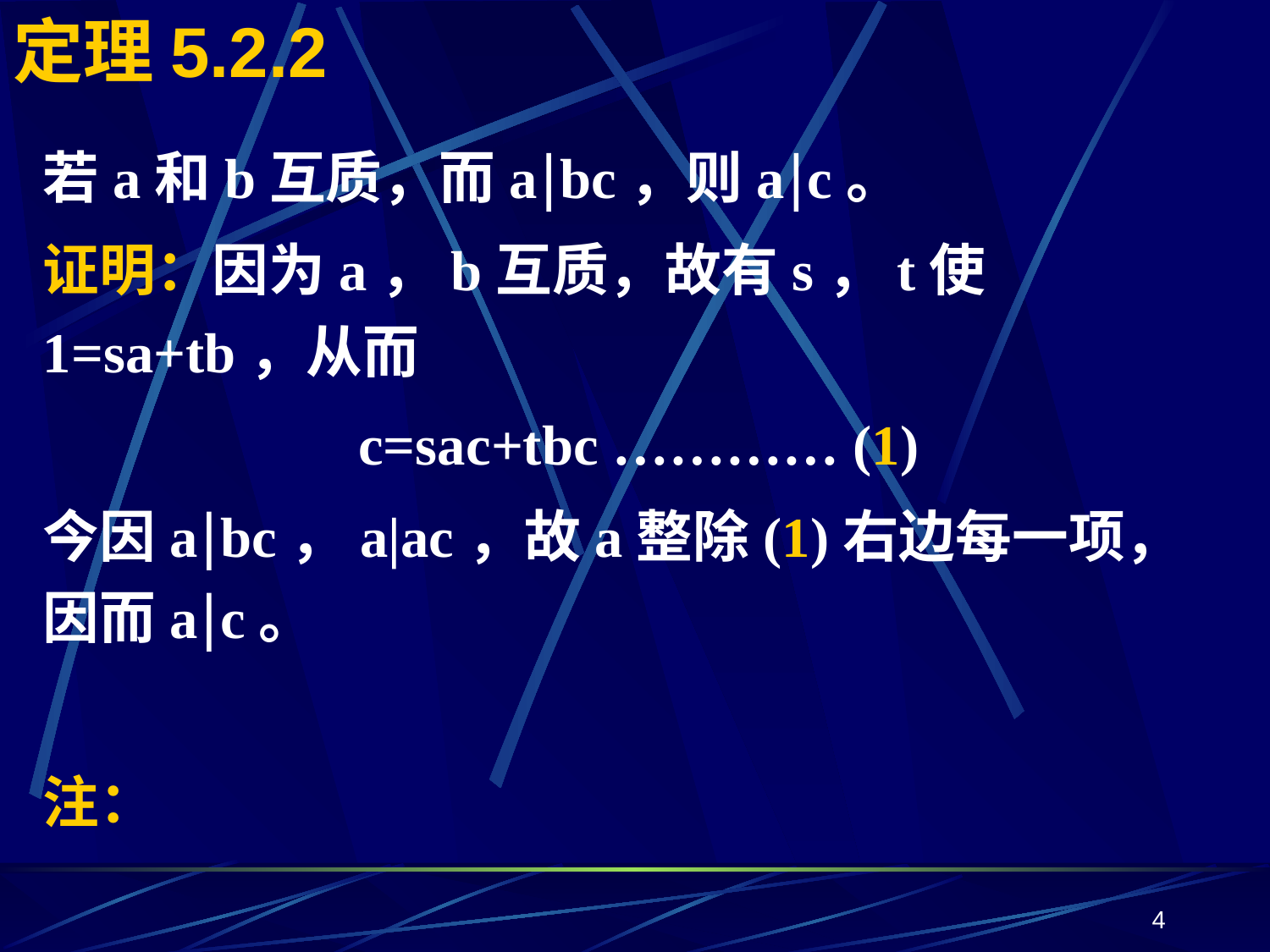

# 定理5.2.2
若a和b互质，而a|bc，则a|c。
证明：因为a，b互质，故有s，t使1=sa+tb，从而
c=sac+tbc ………… (1)
今因a|bc，a|ac，故a整除(1)右边每一项，因而a|c。

注：

4